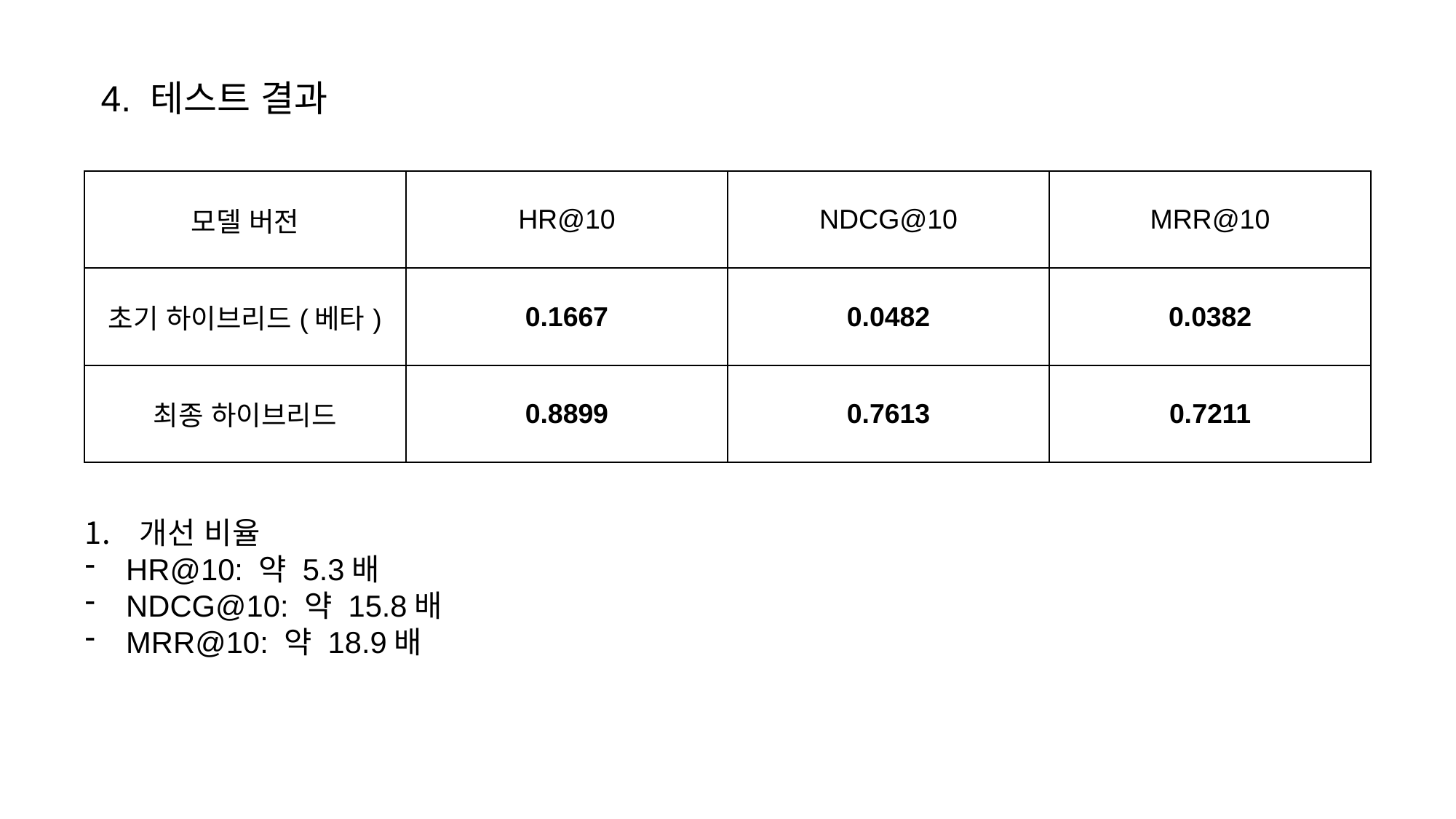

4. 테스트 결과
| 모델 버전 | HR@10 | NDCG@10 | MRR@10 |
| --- | --- | --- | --- |
| 초기 하이브리드(베타) | 0.1667 | 0.0482 | 0.0382 |
| 최종 하이브리드 | 0.8899 | 0.7613 | 0.7211 |
개선 비율
HR@10: 약 5.3배
NDCG@10: 약 15.8배
MRR@10: 약 18.9배